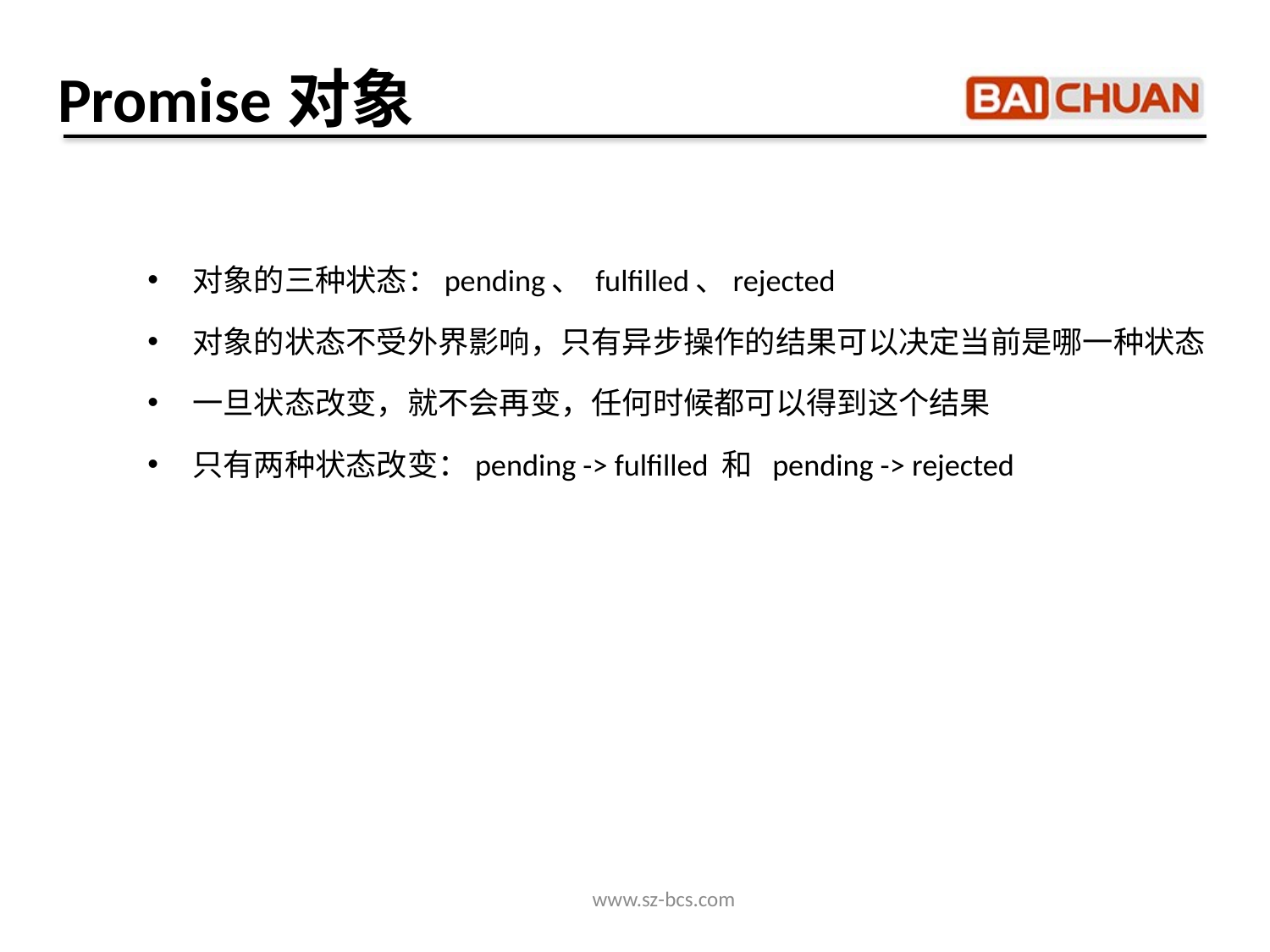

Promise对象
对象的三种状态：pending、 fulfilled、rejected
对象的状态不受外界影响，只有异步操作的结果可以决定当前是哪一种状态
一旦状态改变，就不会再变，任何时候都可以得到这个结果
只有两种状态改变：pending -> fulfilled 和  pending -> rejected

www.sz-bcs.com